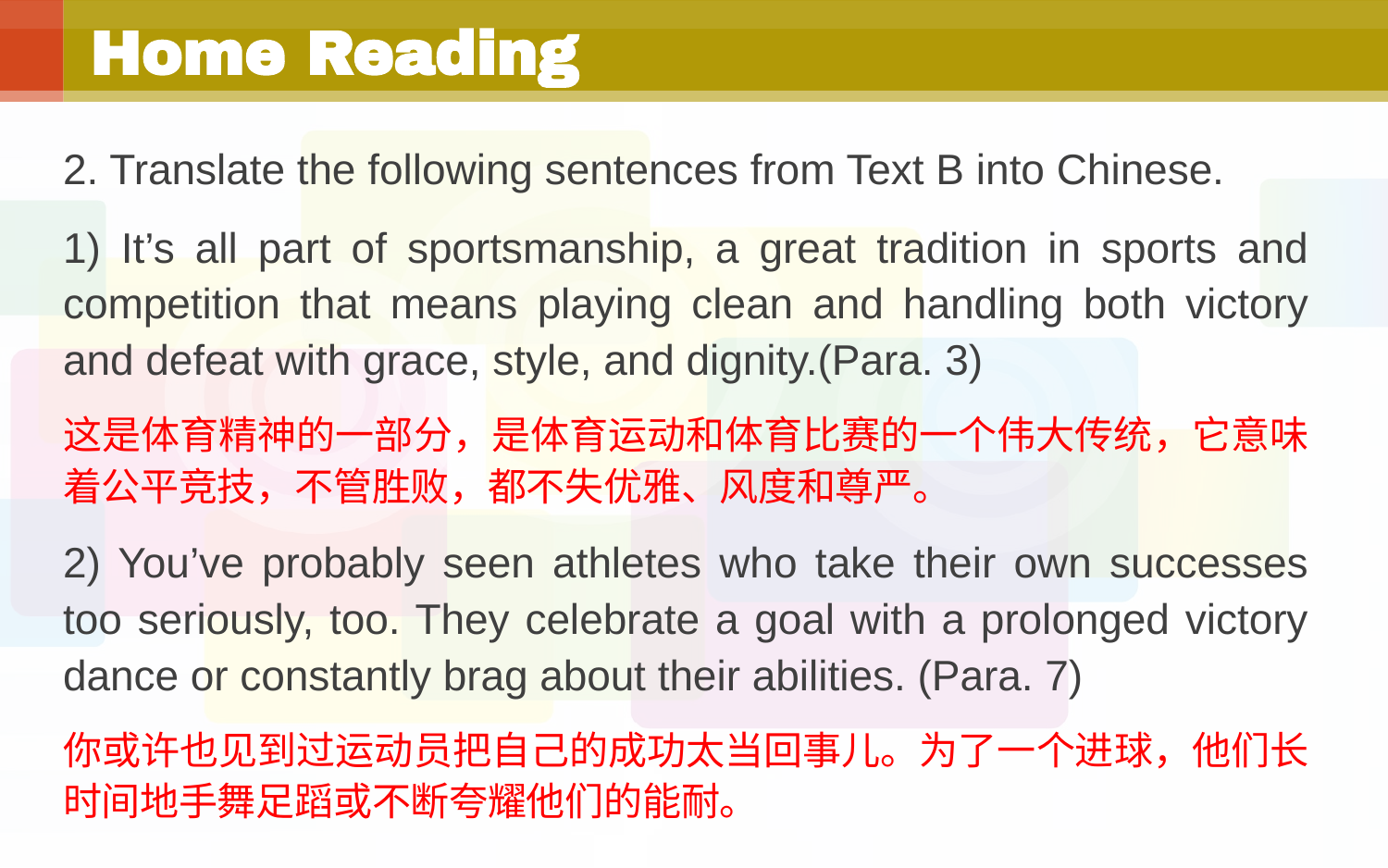

# Home Reading
2. Translate the following sentences from Text B into Chinese.
1) It’s all part of sportsmanship, a great tradition in sports and competition that means playing clean and handling both victory and defeat with grace, style, and dignity.(Para. 3)
这是体育精神的一部分，是体育运动和体育比赛的一个伟大传统，它意味着公平竞技，不管胜败，都不失优雅、风度和尊严。
2) You’ve probably seen athletes who take their own successes too seriously, too. They celebrate a goal with a prolonged victory dance or constantly brag about their abilities. (Para. 7)
你或许也见到过运动员把自己的成功太当回事儿。为了一个进球，他们长时间地手舞足蹈或不断夸耀他们的能耐。